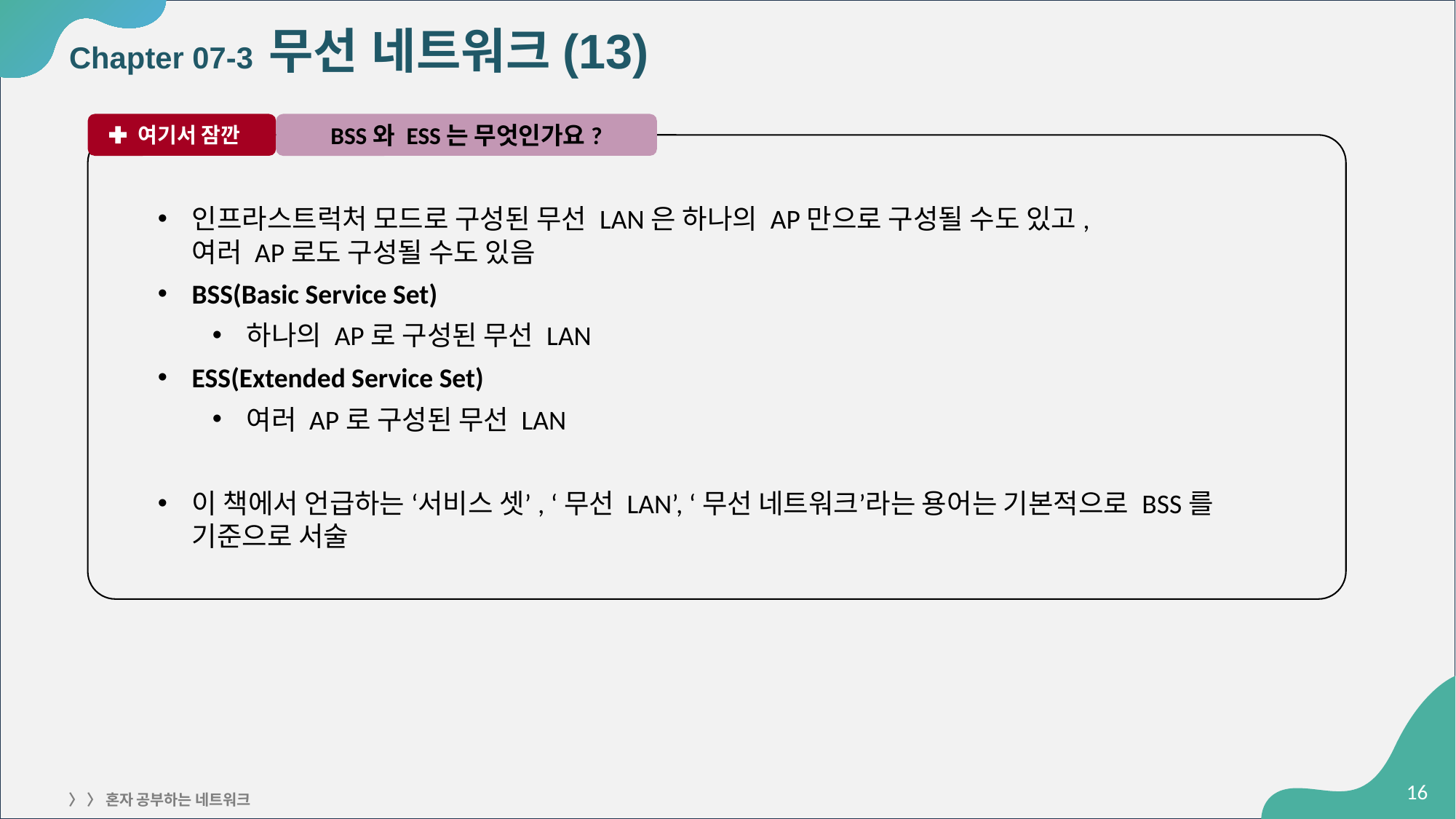

# Chapter 07-3 무선 네트워크(13)
     여기서 잠깐
BSS와 ESS는 무엇인가요?

인프라스트럭처 모드로 구성된 무선 LAN은 하나의 AP만으로 구성될 수도 있고,
여러 AP로도 구성될 수도 있음
BSS(Basic Service Set)
하나의 AP로 구성된 무선 LAN
ESS(Extended Service Set)
여러 AP로 구성된 무선 LAN

이 책에서 언급하는 ‘서비스 셋’, ‘무선 LAN’, ‘무선 네트워크’라는 용어는 기본적으로 BSS를 기준으로 서술
16
〉 〉 혼자 공부하는 네트워크